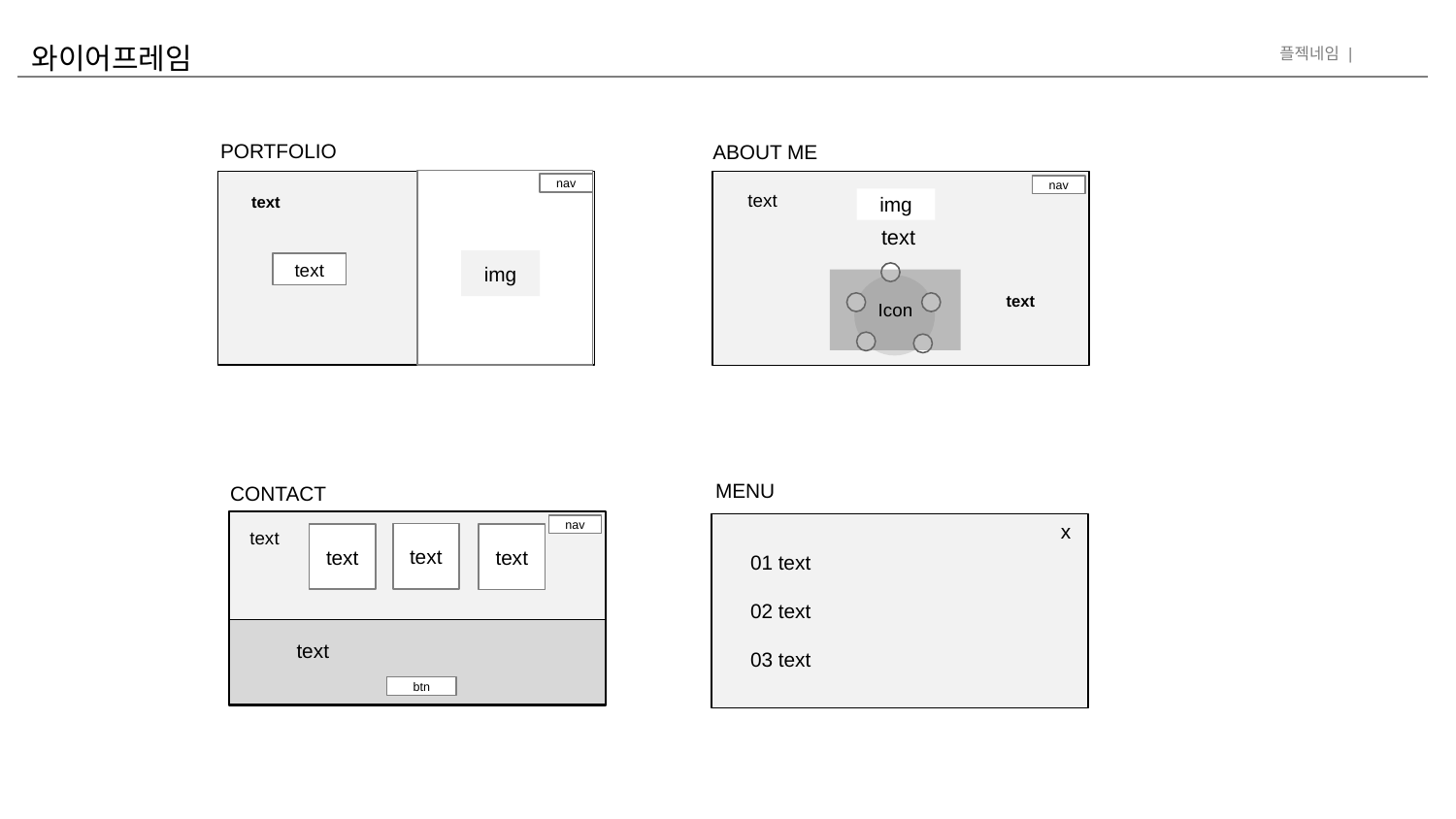

# 와이어프레임
PORTFOLIO
ABOUT ME

nav
nav
text
text

img
text
img
text

text

Icon

MENU
CONTACT

x

nav
text
text
text
text
01 text

02 text

03 text

text
btn